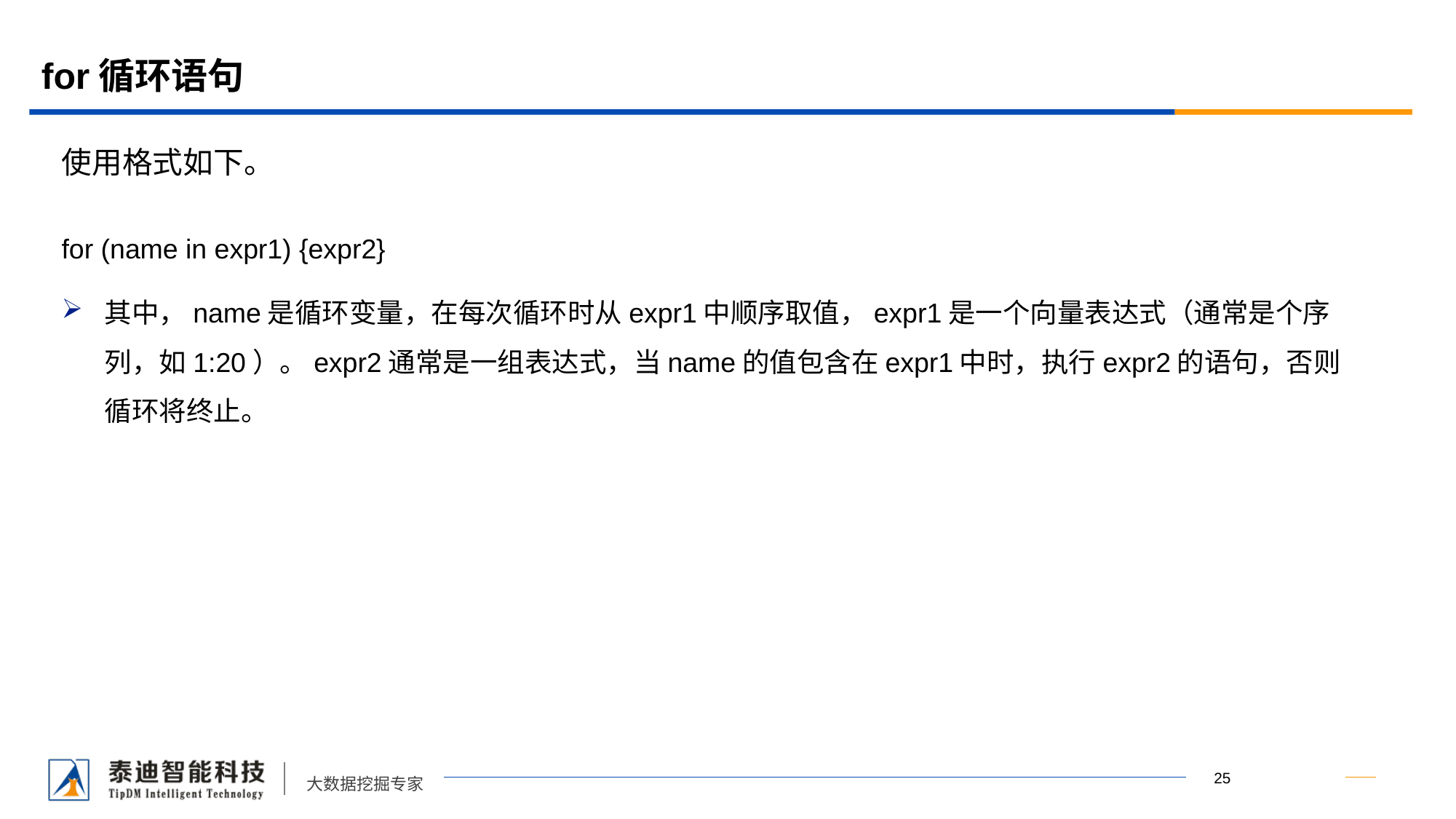

# for循环语句
使用格式如下。
for (name in expr1) {expr2}
其中，name是循环变量，在每次循环时从expr1中顺序取值，expr1是一个向量表达式（通常是个序列，如1:20）。expr2通常是一组表达式，当name的值包含在expr1中时，执行expr2的语句，否则循环将终止。